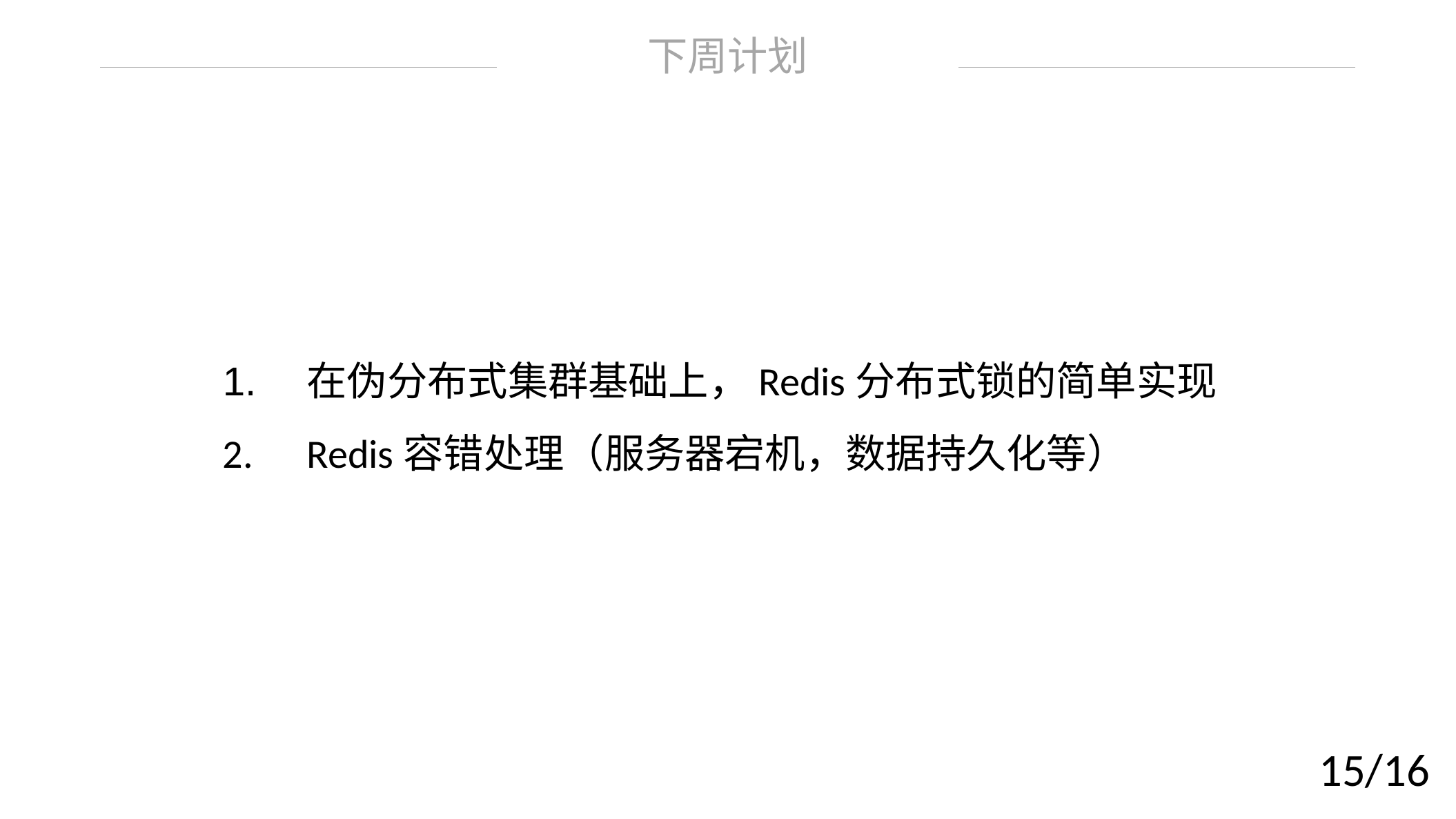

下周计划
在伪分布式集群基础上，Redis分布式锁的简单实现
Redis容错处理（服务器宕机，数据持久化等）

15/16